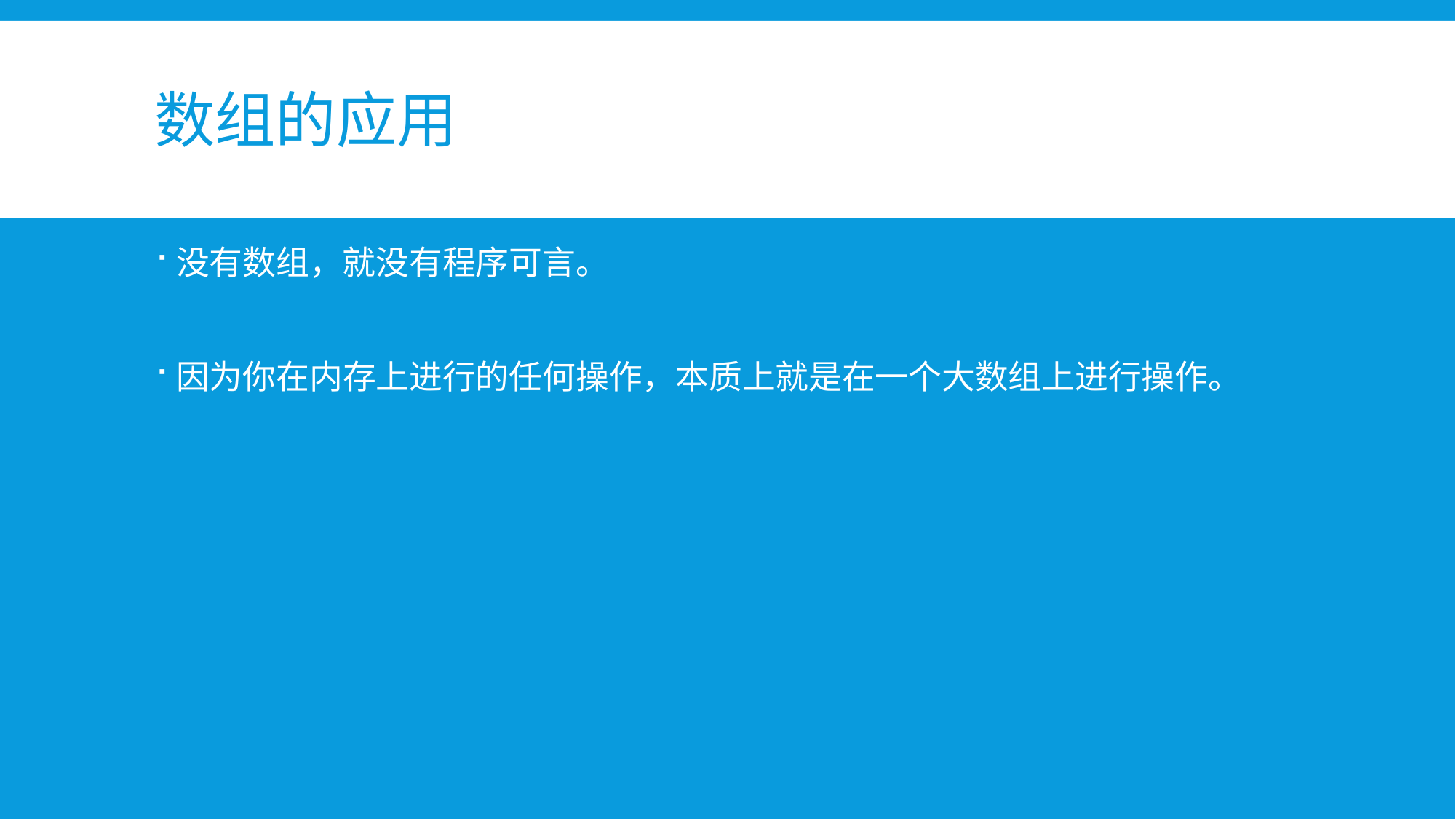

# 数组的应用
没有数组，就没有程序可言。

因为你在内存上进行的任何操作，本质上就是在一个大数组上进行操作。